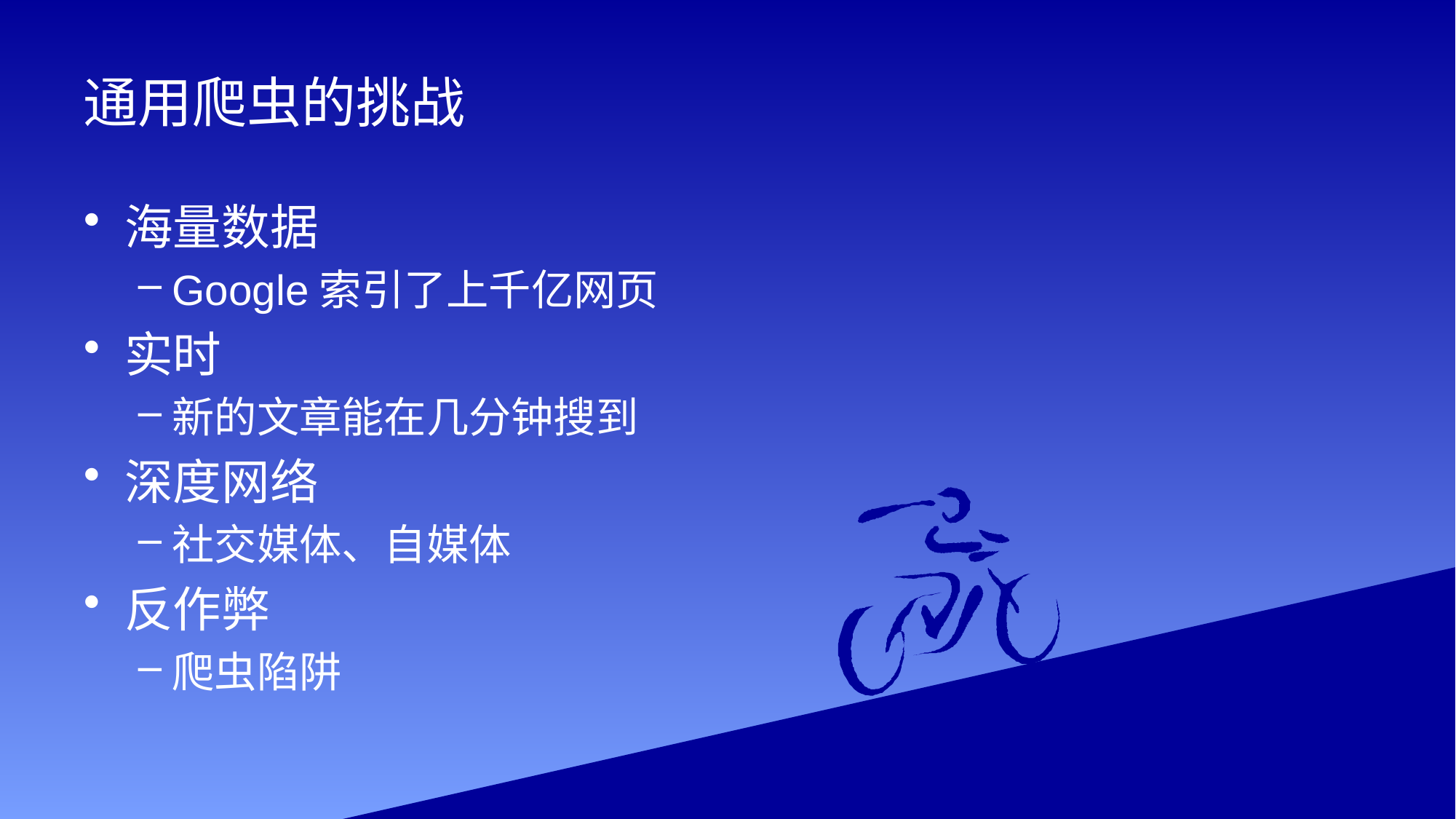

# 通用爬虫的挑战
海量数据
Google索引了上千亿网页
实时
新的文章能在几分钟搜到
深度网络
社交媒体、自媒体
反作弊
爬虫陷阱